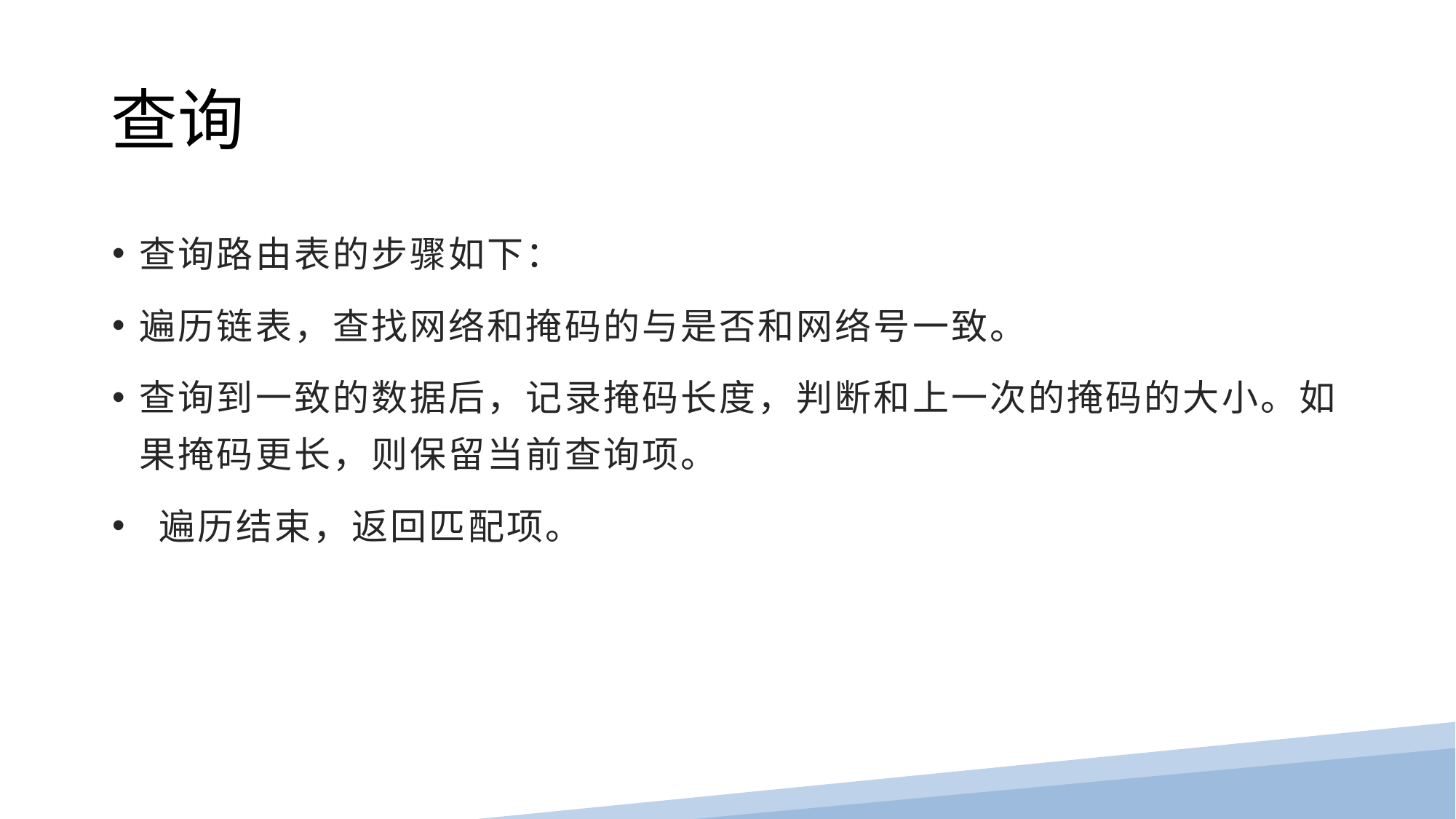

查询
查询路由表的步骤如下：
遍历链表，查找网络和掩码的与是否和网络号一致。
查询到一致的数据后，记录掩码长度，判断和上一次的掩码的大小。如果掩码更长，则保留当前查询项。
 遍历结束，返回匹配项。